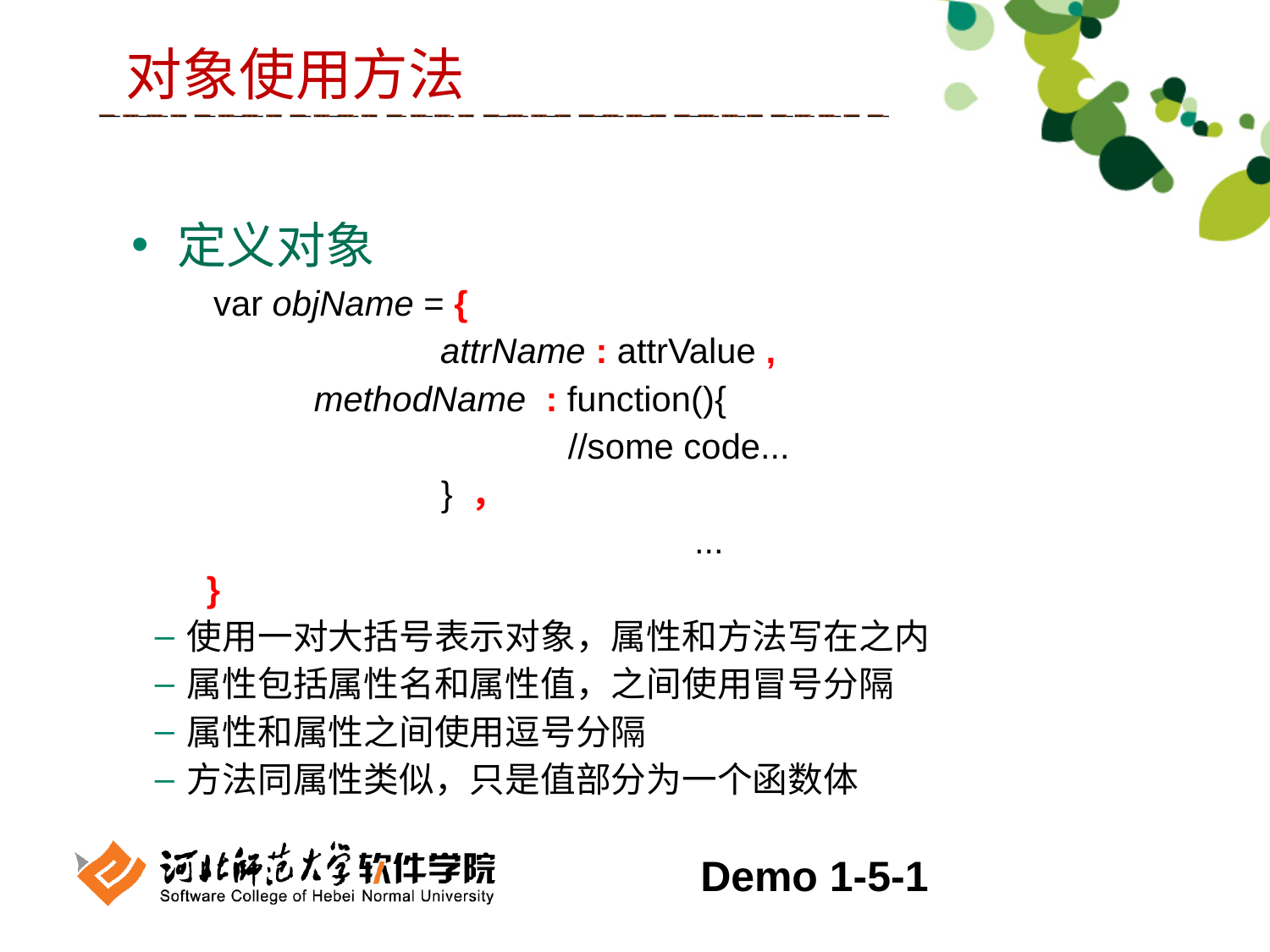

对象使用方法
 定义对象
      var objName = {
		             attrName : attrValue ,
                	methodName  : function(){
                       		//some code...
                		} ，
				             ...
	  }
使用一对大括号表示对象，属性和方法写在之内
属性包括属性名和属性值，之间使用冒号分隔
属性和属性之间使用逗号分隔
方法同属性类似，只是值部分为一个函数体
Demo 1-5-1